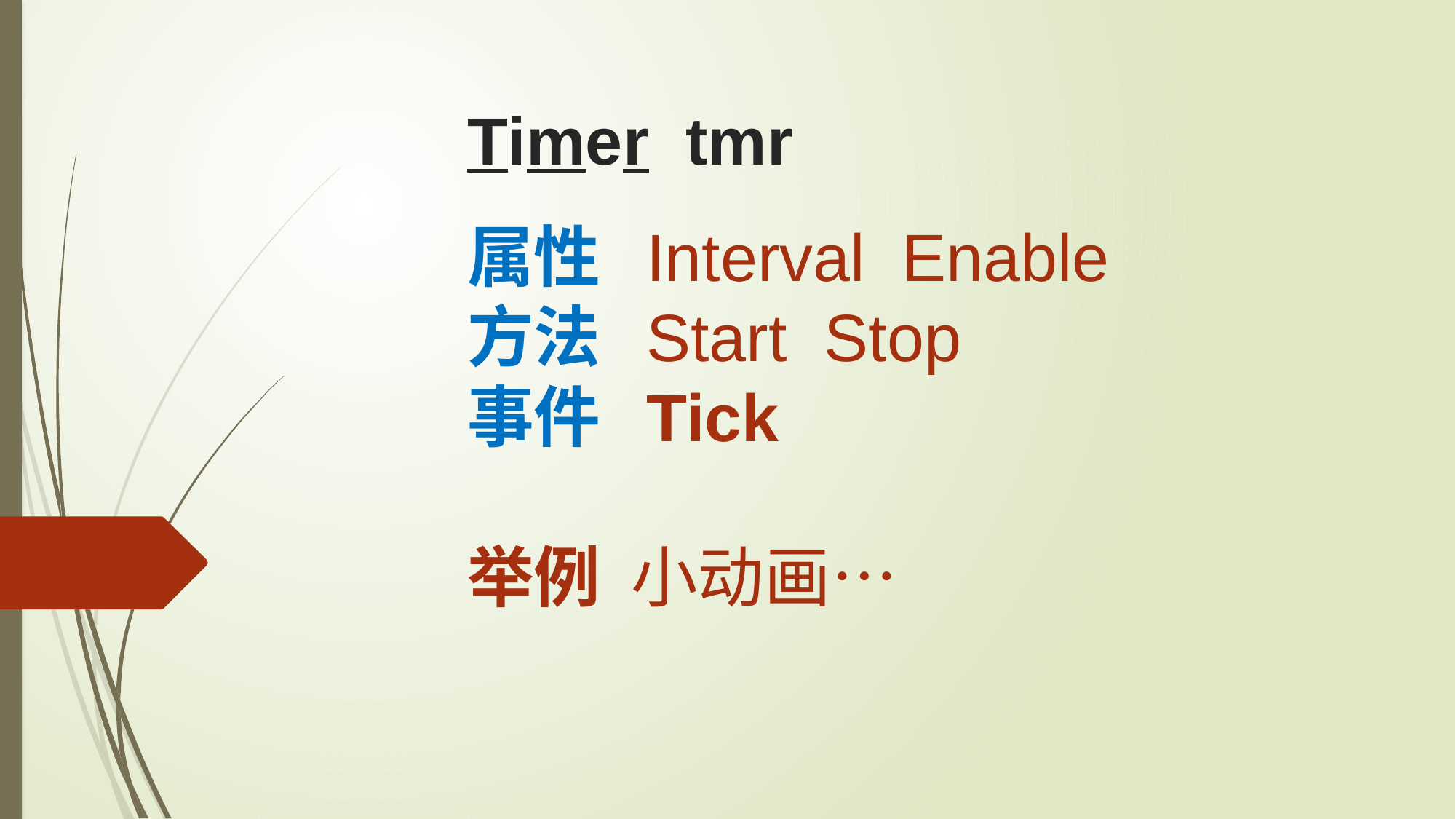

Timer  tmr

属性  Interval  Enable
方法  Start  Stop
事件  Tick

举例  小动画…